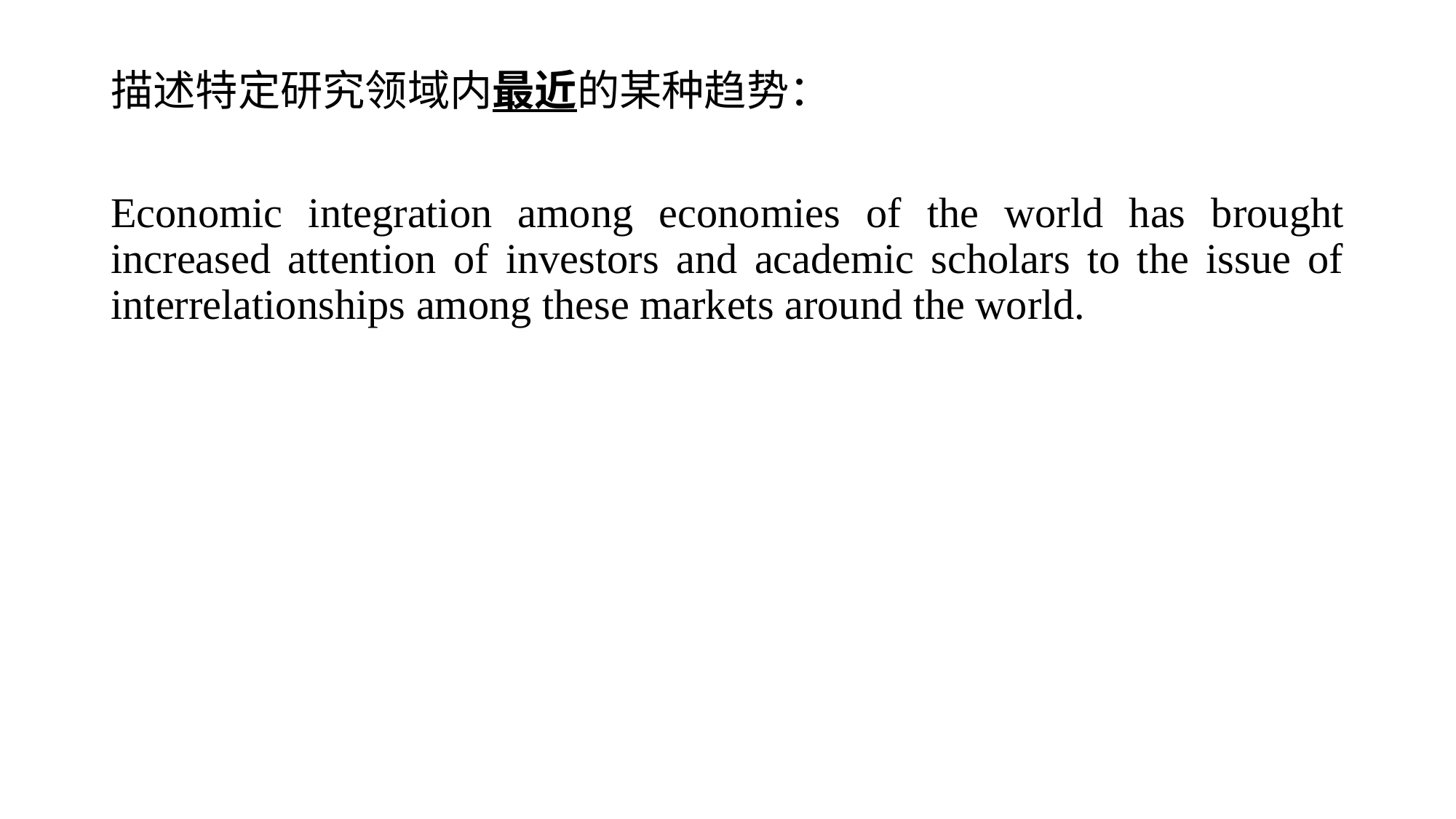

描述特定研究领域内最近的某种趋势：

Economic integration among economies of the world has brought increased attention of investors and academic scholars to the issue of interrelationships among these markets around the world.